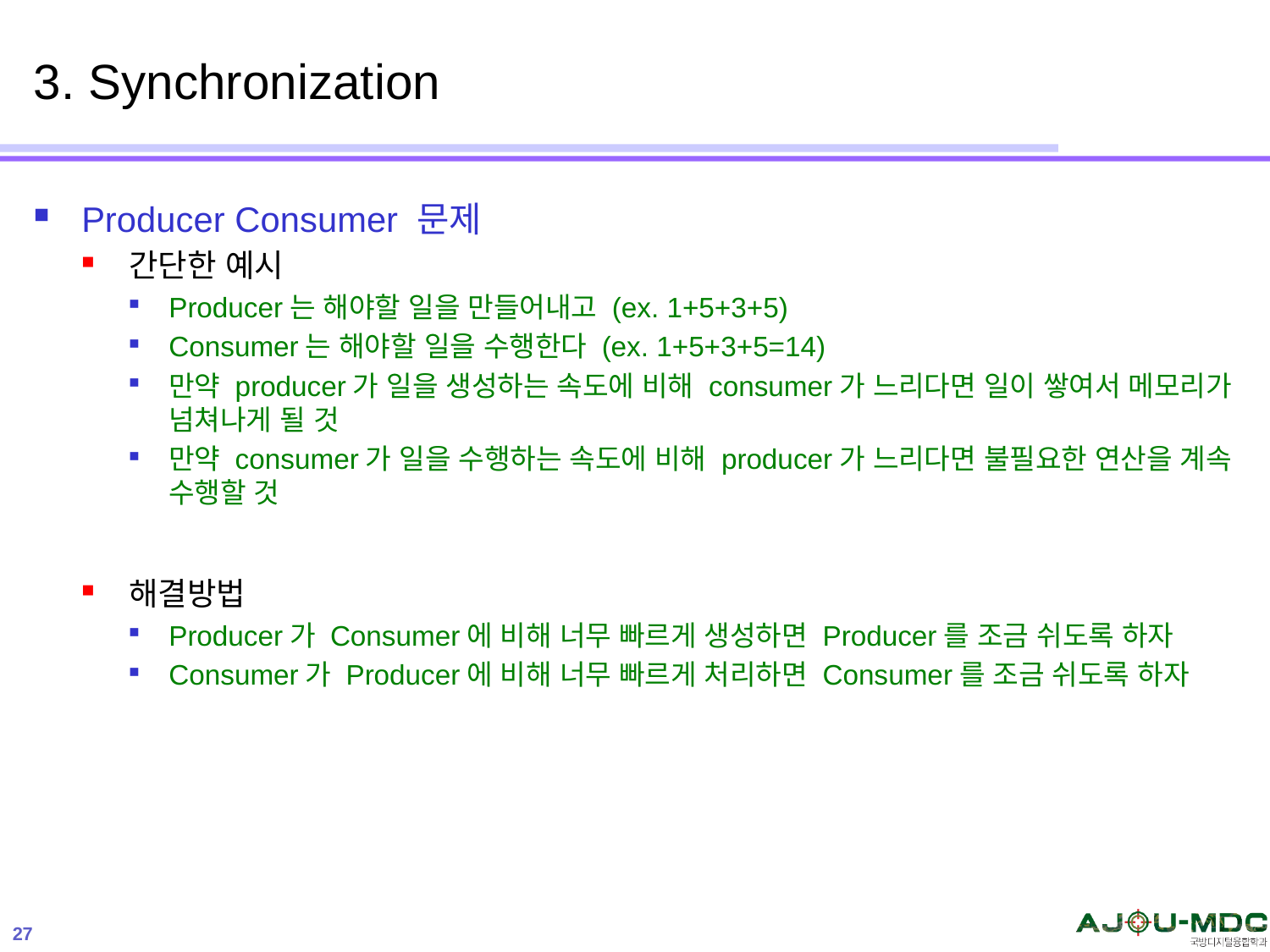

# 3. Synchronization
Producer Consumer 문제
간단한 예시
Producer는 해야할 일을 만들어내고 (ex. 1+5+3+5)
Consumer는 해야할 일을 수행한다 (ex. 1+5+3+5=14)
만약 producer가 일을 생성하는 속도에 비해 consumer가 느리다면 일이 쌓여서 메모리가 넘쳐나게 될 것
만약 consumer가 일을 수행하는 속도에 비해 producer가 느리다면 불필요한 연산을 계속 수행할 것

해결방법
Producer가 Consumer에 비해 너무 빠르게 생성하면 Producer를 조금 쉬도록 하자
Consumer가 Producer에 비해 너무 빠르게 처리하면 Consumer를 조금 쉬도록 하자

27